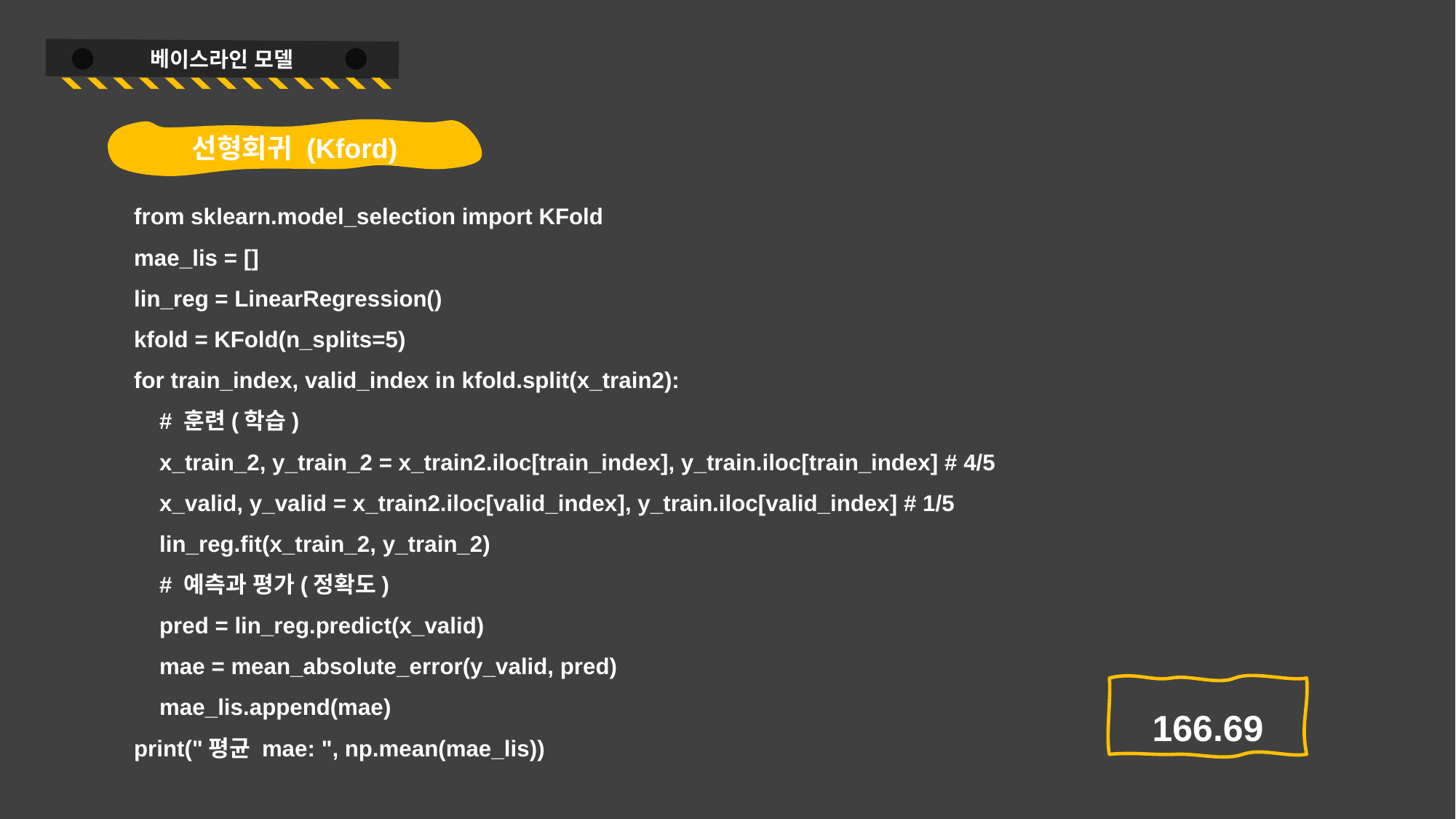

베이스라인 모델

선형회귀 (Kford)
from sklearn.model_selection import KFold
mae_lis = []
lin_reg = LinearRegression()
kfold = KFold(n_splits=5)
for train_index, valid_index in kfold.split(x_train2):
    # 훈련(학습)
    x_train_2, y_train_2 = x_train2.iloc[train_index], y_train.iloc[train_index] # 4/5
    x_valid, y_valid = x_train2.iloc[valid_index], y_train.iloc[valid_index] # 1/5
    lin_reg.fit(x_train_2, y_train_2)
    # 예측과 평가(정확도)
    pred = lin_reg.predict(x_valid)
    mae = mean_absolute_error(y_valid, pred)
    mae_lis.append(mae)
print("평균 mae: ", np.mean(mae_lis))
166.69